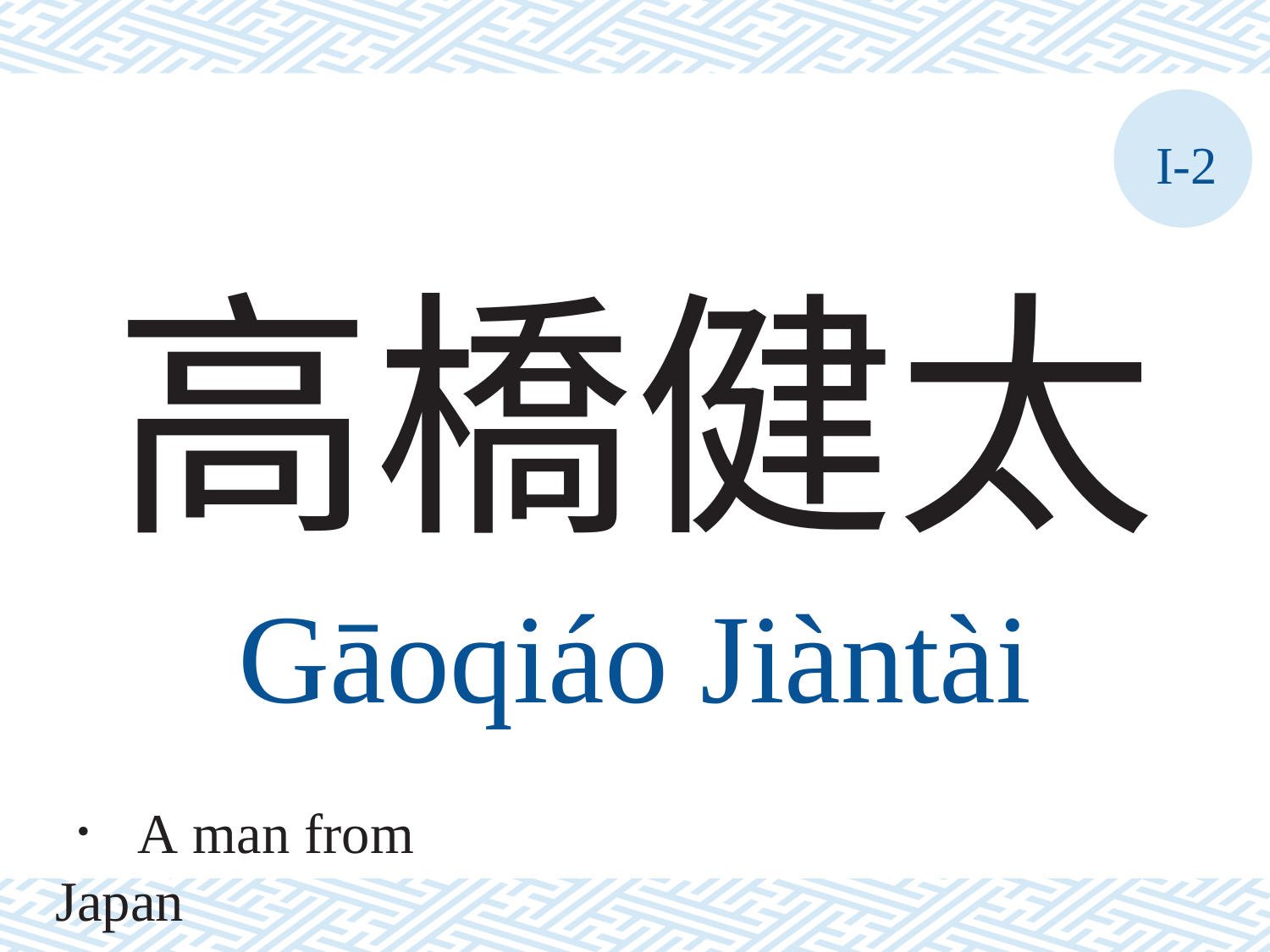

I-2
# 高橋健太
Gāoqiáo	Jiàntài
． A man from Japan